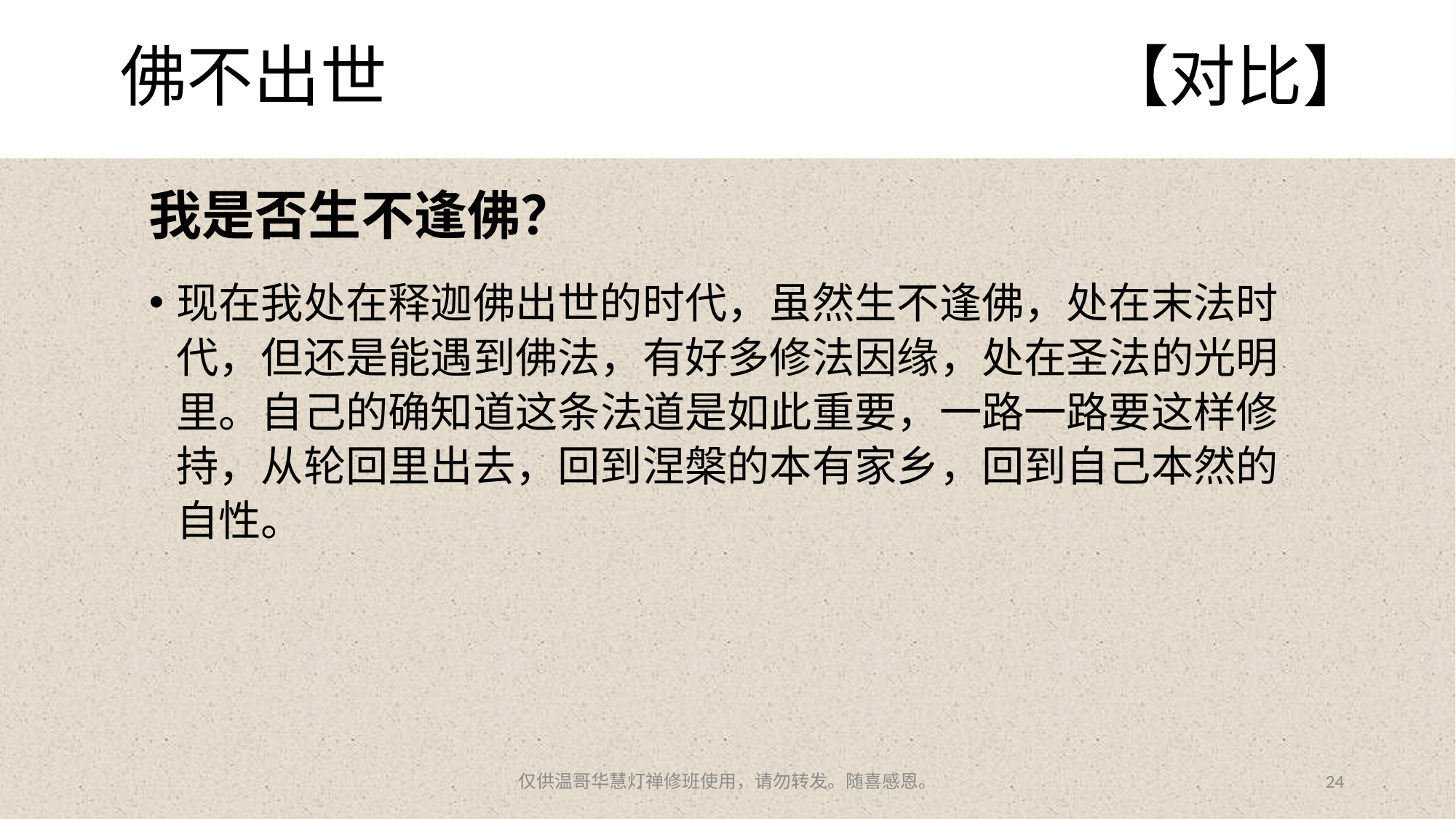

# 佛不出世				 	 		【对比】
我是否生不逢佛？
现在我处在释迦佛出世的时代，虽然生不逢佛，处在末法时代，但还是能遇到佛法，有好多修法因缘，处在圣法的光明里。自己的确知道这条法道是如此重要，一路一路要这样修持，从轮回里出去，回到涅槃的本有家乡，回到自己本然的自性。
仅供温哥华慧灯禅修班使用，请勿转发。随喜感恩。
24